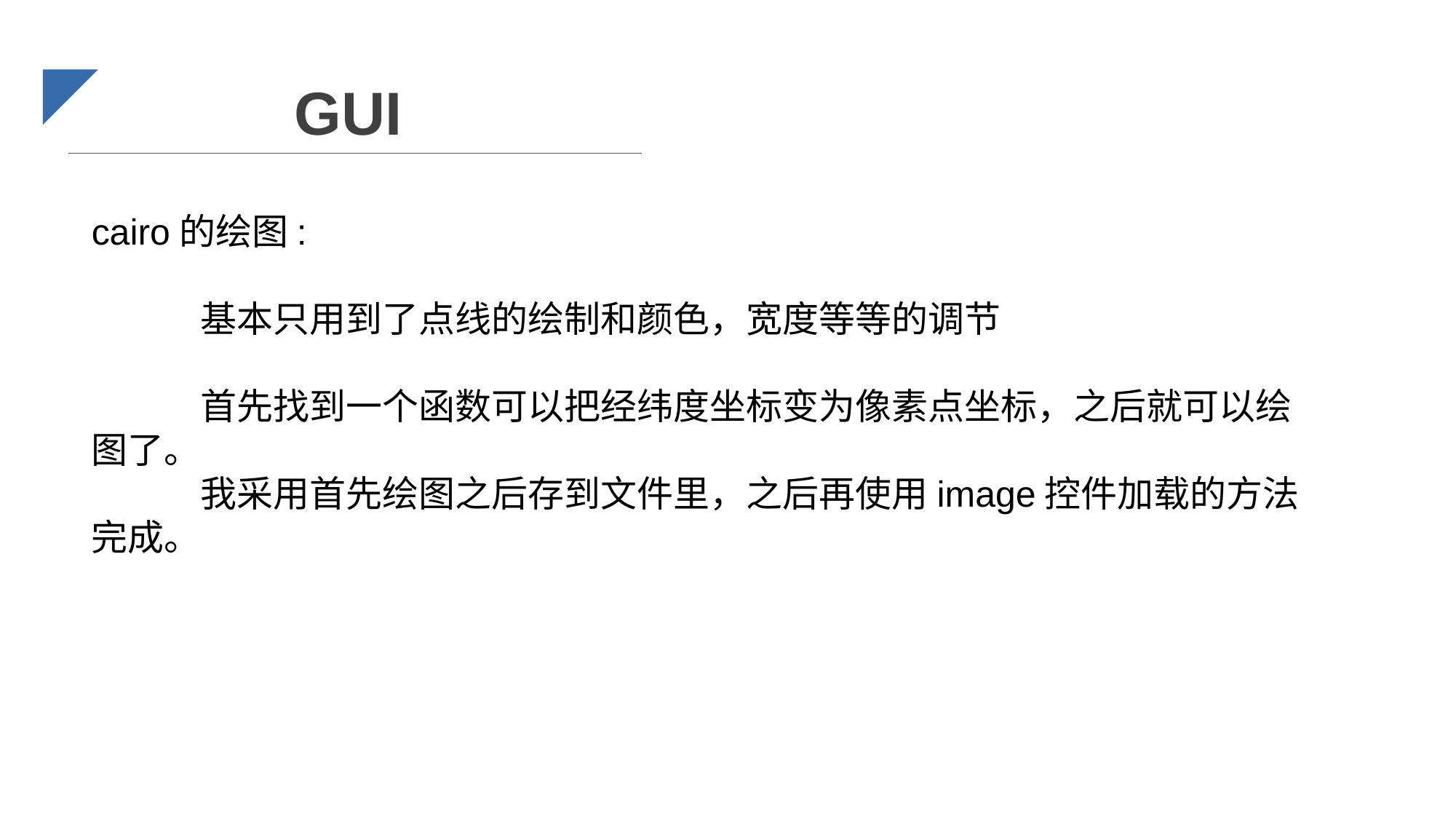

GUI

cairo的绘图:

	基本只用到了点线的绘制和颜色，宽度等等的调节

	首先找到一个函数可以把经纬度坐标变为像素点坐标，之后就可以绘图了。
	我采用首先绘图之后存到文件里，之后再使用image控件加载的方法完成。